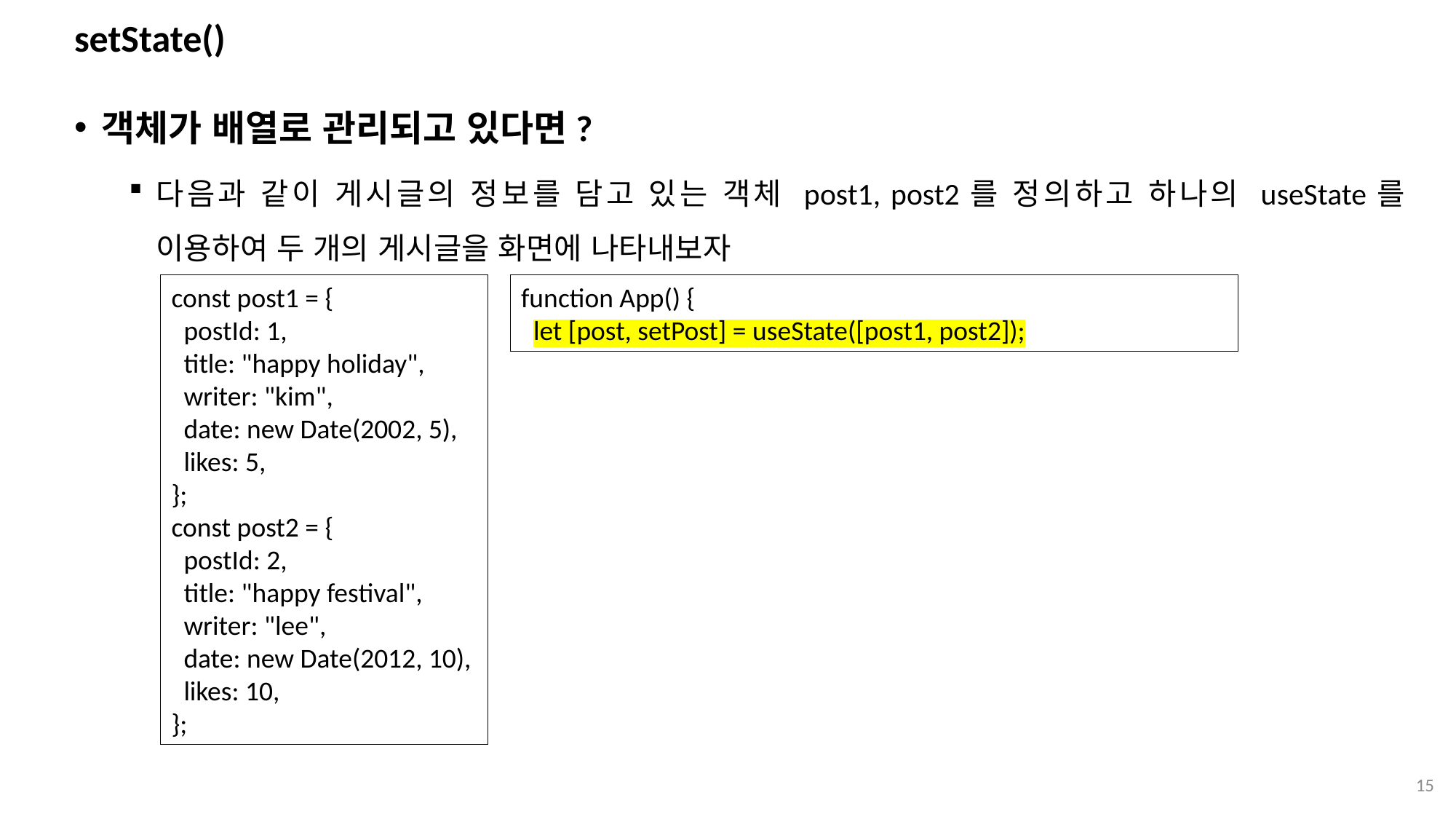

# setState()
객체가 배열로 관리되고 있다면?
다음과 같이 게시글의 정보를 담고 있는 객체 post1, post2를 정의하고 하나의 useState를 이용하여 두 개의 게시글을 화면에 나타내보자

const post1 = {
  postId: 1,
  title: "happy holiday",
  writer: "kim",
  date: new Date(2002, 5),
  likes: 5,
};
const post2 = {
  postId: 2,
  title: "happy festival",
  writer: "lee",
  date: new Date(2012, 10),
  likes: 10,
};
function App() {
  let [post, setPost] = useState([post1, post2]);
15